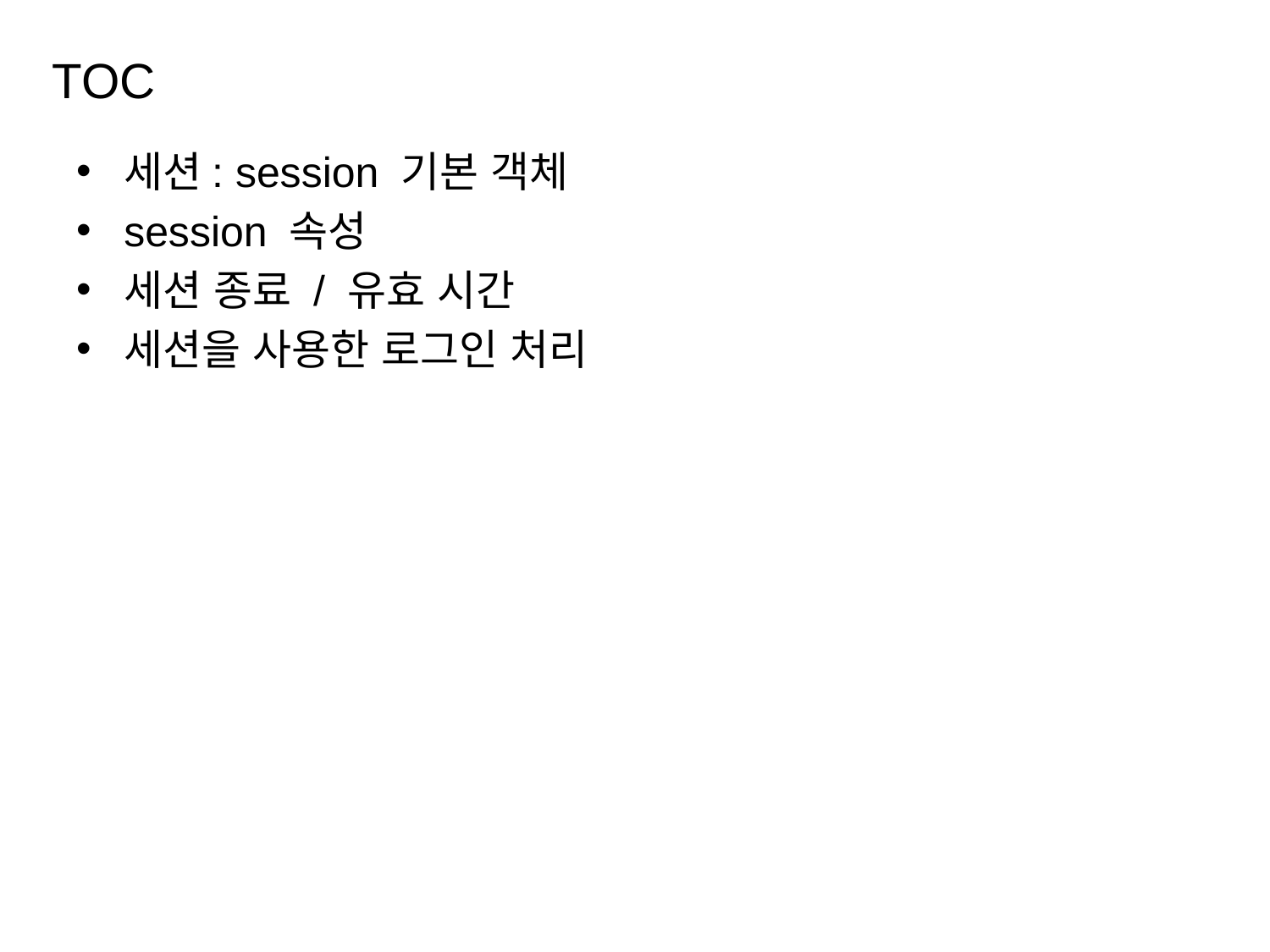

# TOC
세션: session 기본 객체
session 속성
세션 종료 / 유효 시간
세션을 사용한 로그인 처리